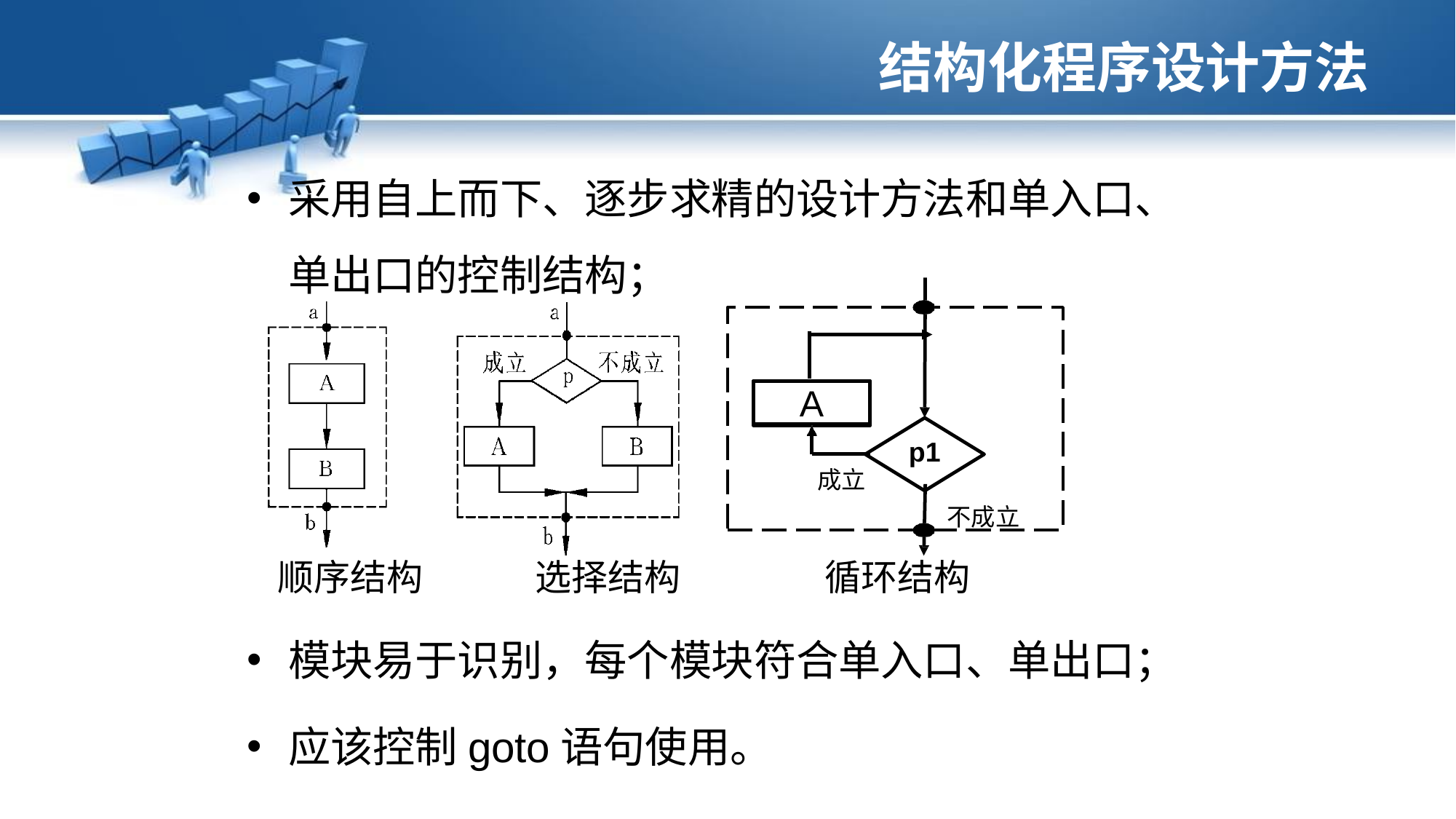

# 结构化程序设计方法
采用自上而下、逐步求精的设计方法和单入口、 单出口的控制结构；

A

p1
成立
不成立

顺序结构	选择结构	循环结构

模块易于识别，每个模块符合单入口、单出口；
应该控制goto语句使用。